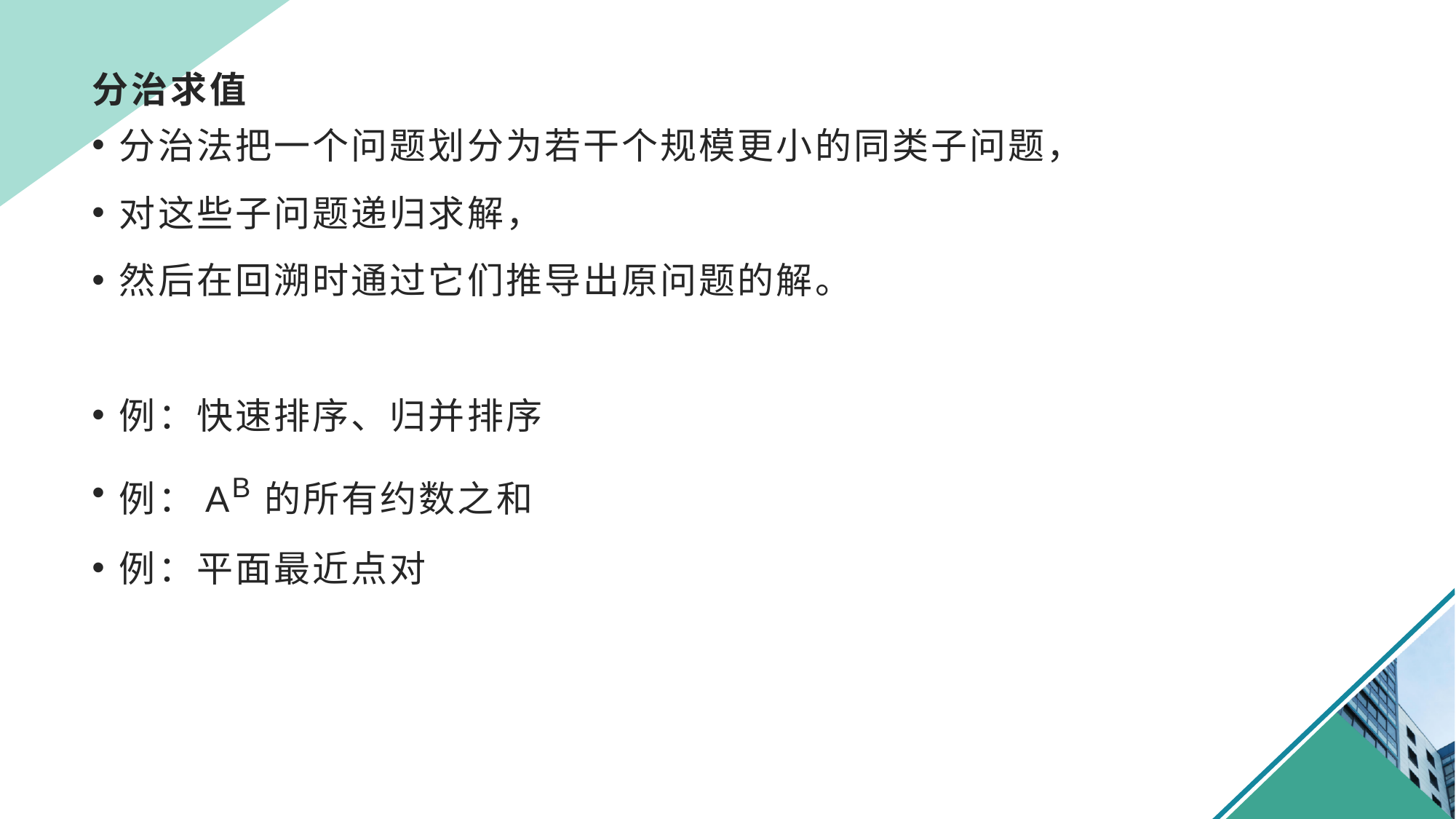

# 分治求值
分治法把一个问题划分为若干个规模更小的同类子问题，
对这些子问题递归求解，
然后在回溯时通过它们推导出原问题的解。

例：快速排序、归并排序
例：AB的所有约数之和
例：平面最近点对
2